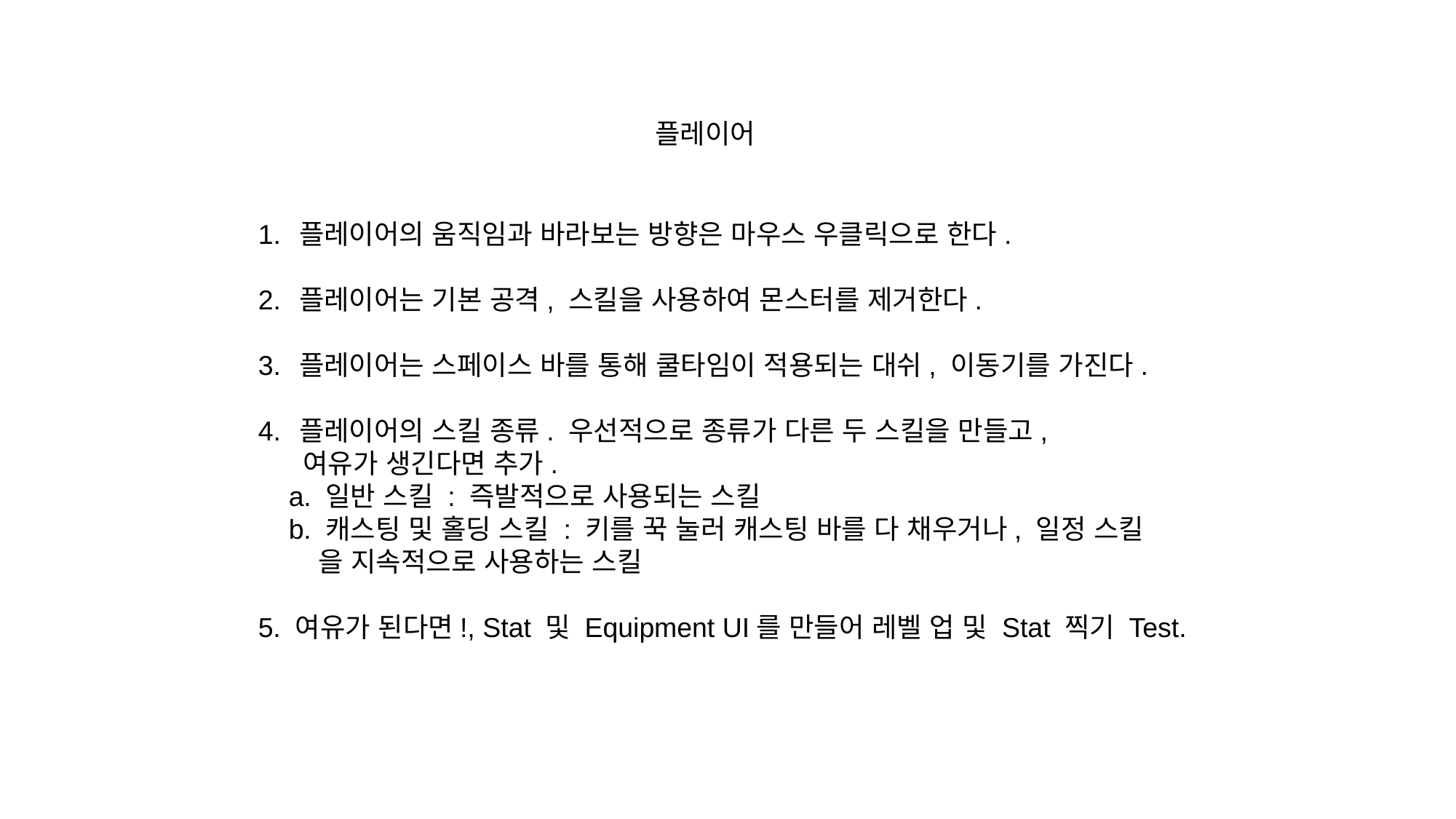

플레이어
플레이어의 움직임과 바라보는 방향은 마우스 우클릭으로 한다.

플레이어는 기본 공격, 스킬을 사용하여 몬스터를 제거한다.

플레이어는 스페이스 바를 통해 쿨타임이 적용되는 대쉬, 이동기를 가진다.

플레이어의 스킬 종류. 우선적으로 종류가 다른 두 스킬을 만들고,
     여유가 생긴다면 추가.
    a. 일반 스킬 : 즉발적으로 사용되는 스킬
    b. 캐스팅 및 홀딩 스킬 : 키를 꾹 눌러 캐스팅 바를 다 채우거나, 일정 스킬
       을 지속적으로 사용하는 스킬

5. 여유가 된다면!, Stat 및 Equipment UI를 만들어 레벨 업 및 Stat 찍기 Test.